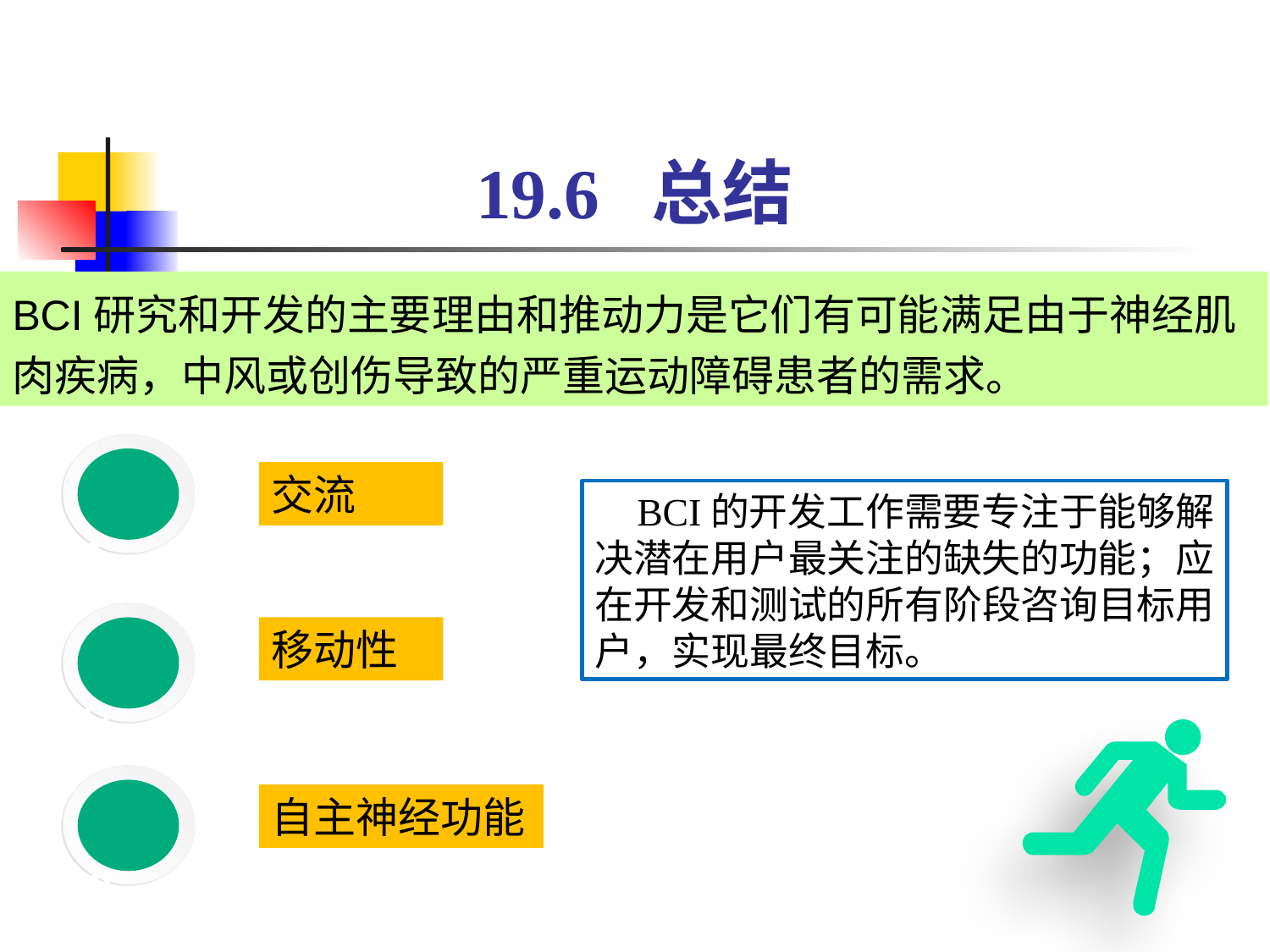

19.6  总结
BCI研究和开发的主要理由和推动力是它们有可能满足由于神经肌肉疾病，中风或创伤导致的严重运动障碍患者的需求。

 1

交流
    BCI的开发工作需要专注于能够解决潜在用户最关注的缺失的功能；应在开发和测试的所有阶段咨询目标用户，实现最终目标。

 2

移动性

 3
自主神经功能